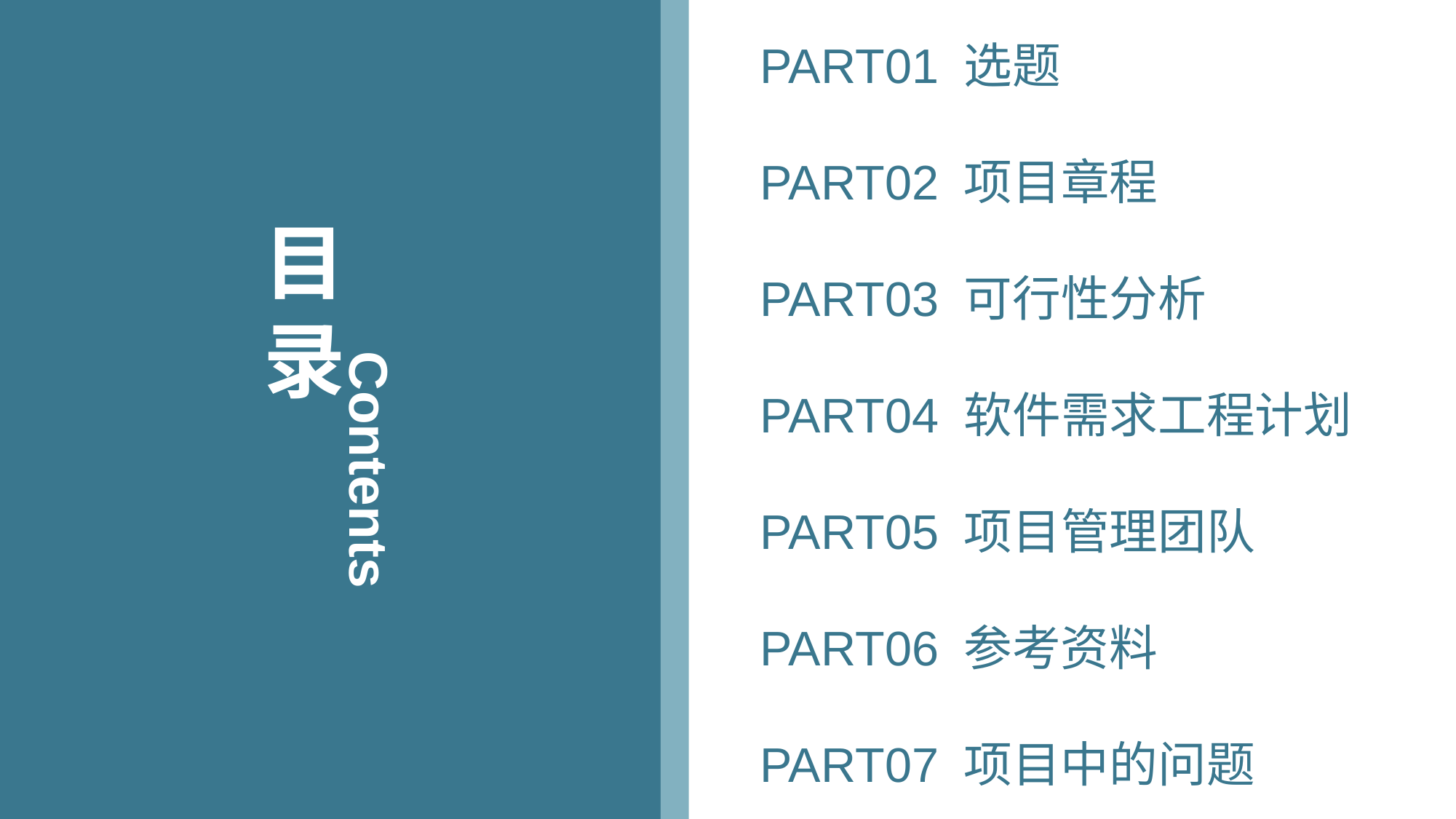

PART01 选题
PART02 项目章程
PART03 可行性分析
PART04 软件需求工程计划
PART05 项目管理团队
PART06 参考资料
PART07 项目中的问题
目
录
Contents